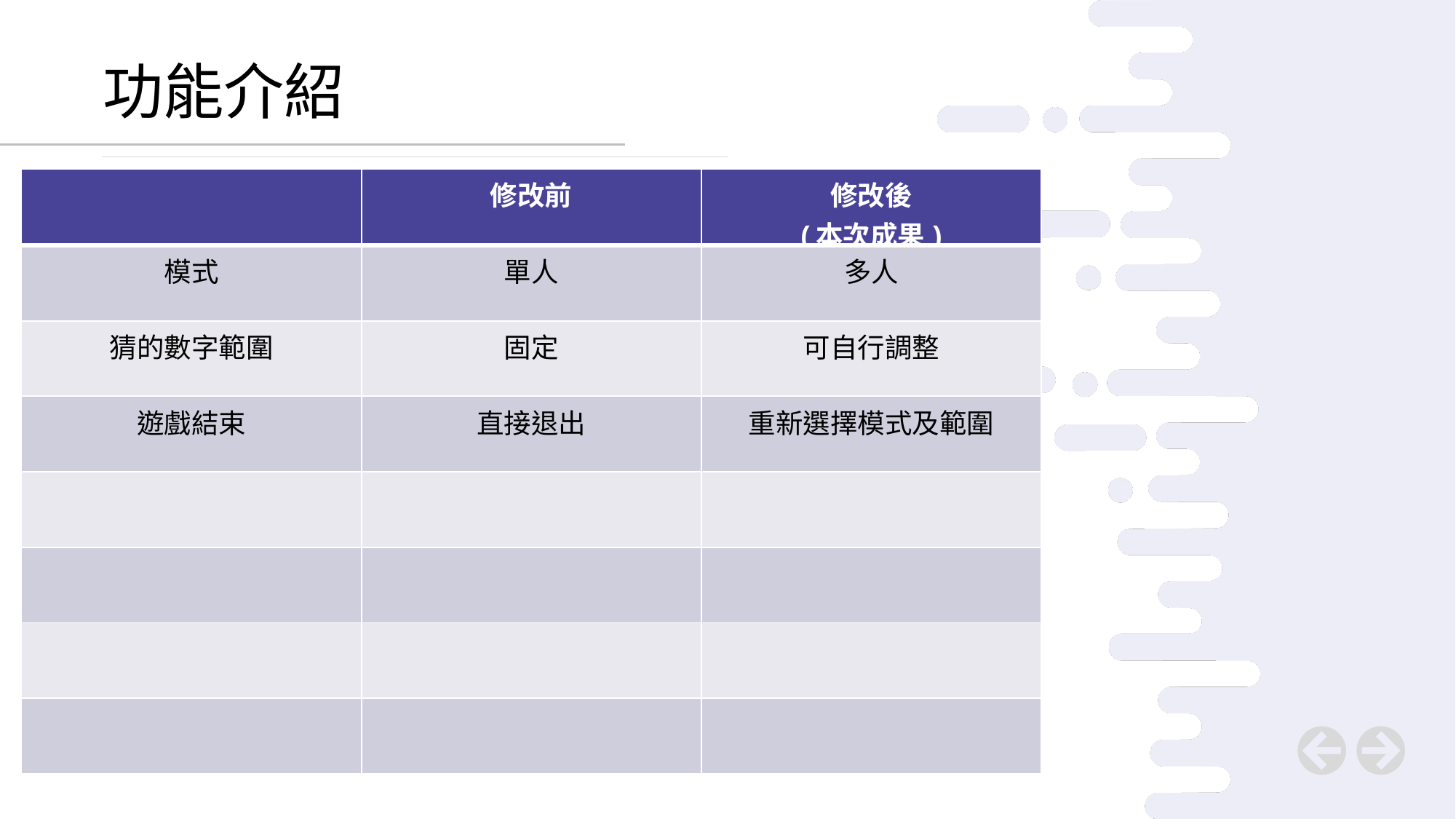

功能介紹
|  | 修改前 | 修改後 (本次成果) |
| --- | --- | --- |
| 模式 | 單人 | 多人 |
| 猜的數字範圍 | 固定 | 可自行調整 |
| 遊戲結束 | 直接退出 | 重新選擇模式及範圍 |
|  |  |  |
|  |  |  |
|  |  |  |
|  |  |  |